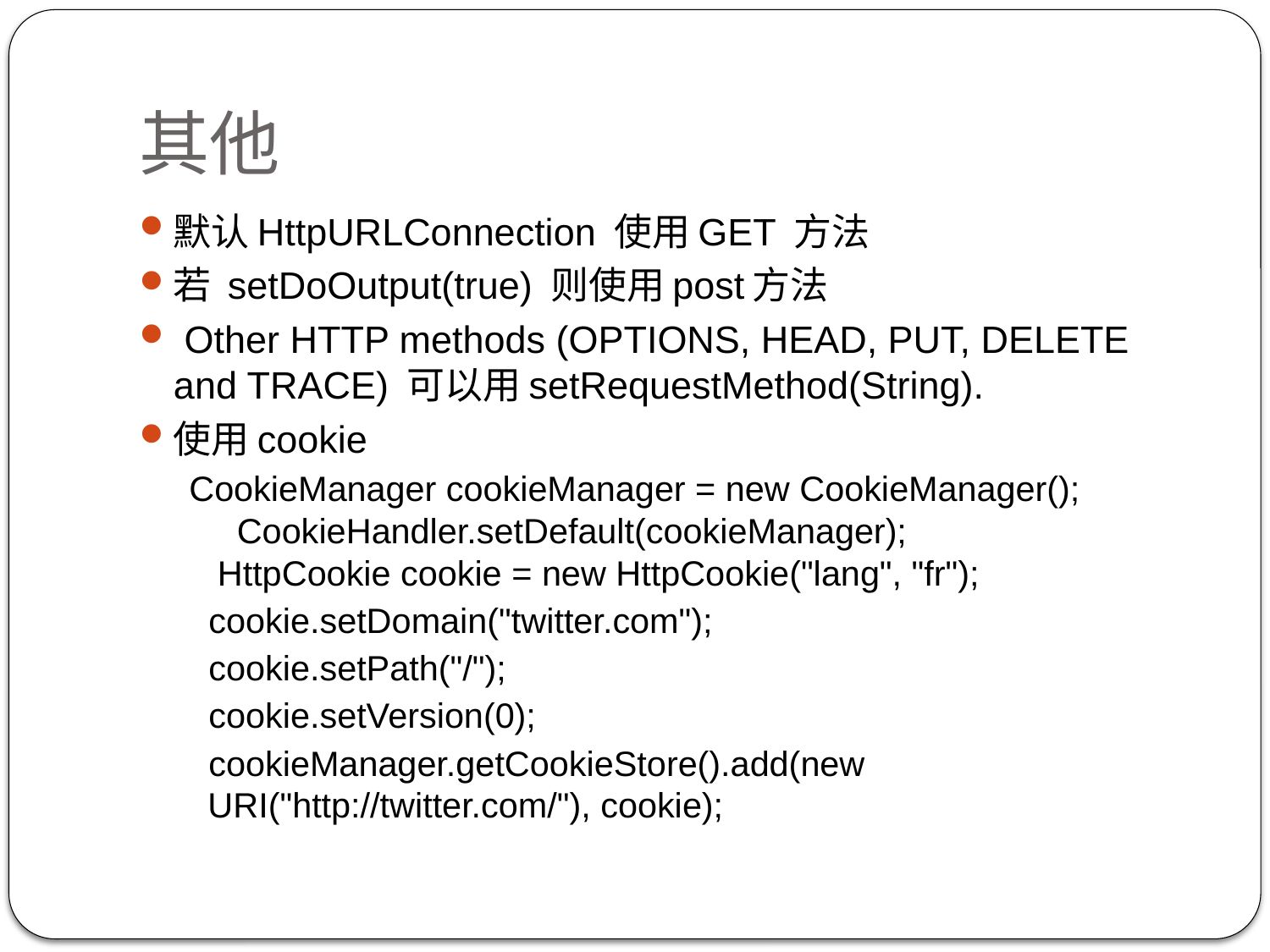

# 其他
默认HttpURLConnection 使用GET 方法
若 setDoOutput(true) 则使用post方法
 Other HTTP methods (OPTIONS, HEAD, PUT, DELETE and TRACE) 可以用setRequestMethod(String).
使用cookie
 CookieManager cookieManager = new CookieManager();
   CookieHandler.setDefault(cookieManager);
 HttpCookie cookie = new HttpCookie("lang", "fr");
   cookie.setDomain("twitter.com");
   cookie.setPath("/");
   cookie.setVersion(0);
   cookieManager.getCookieStore().add(new URI("http://twitter.com/"), cookie);